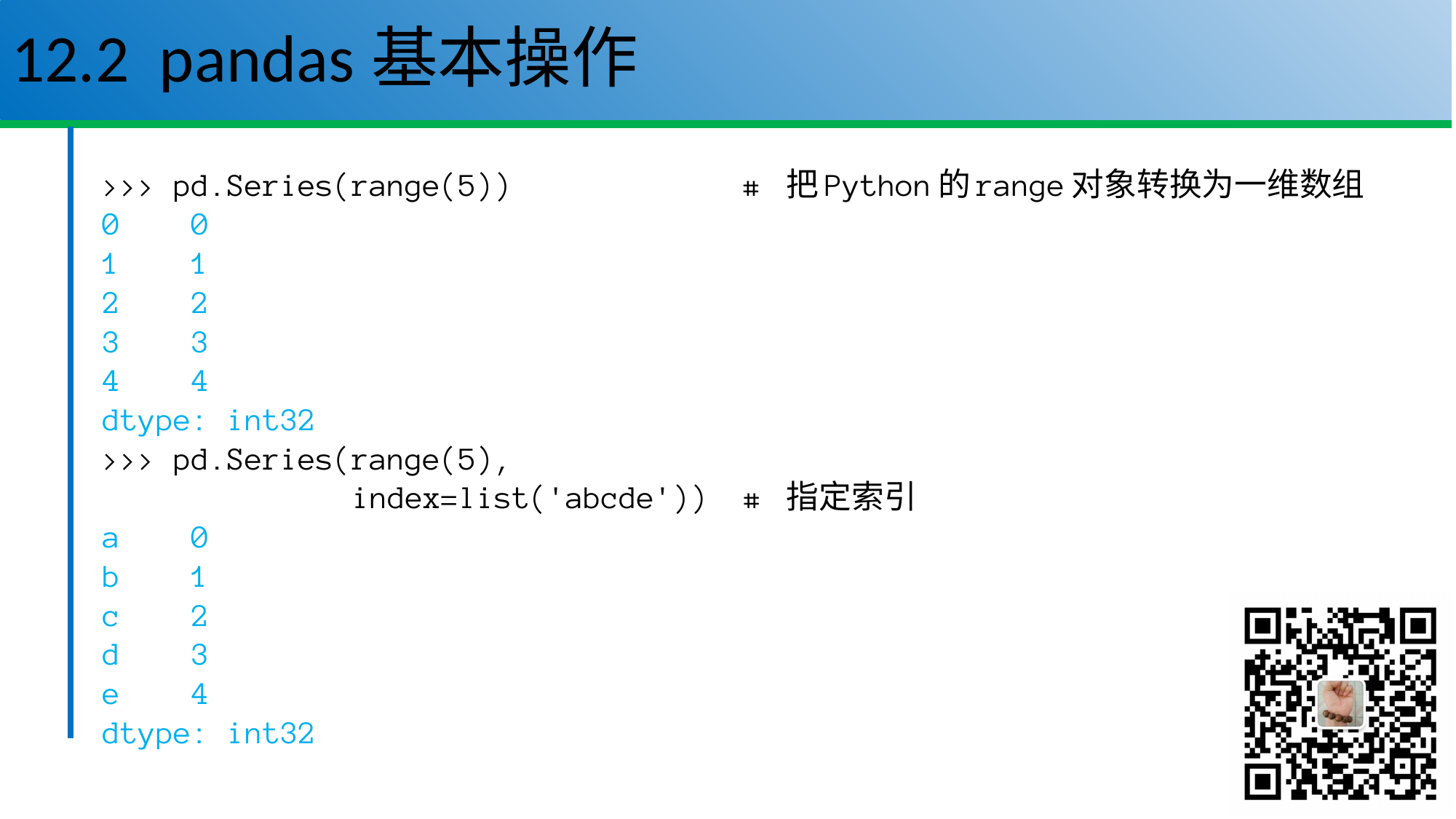

# 12.2  pandas基本操作
>>> pd.Series(range(5))             # 把Python的range对象转换为一维数组
0    0
1    1
2    2
3    3
4    4
dtype: int32
>>> pd.Series(range(5),
              index=list('abcde'))  # 指定索引
a    0
b    1
c    2
d    3
e    4
dtype: int32
8